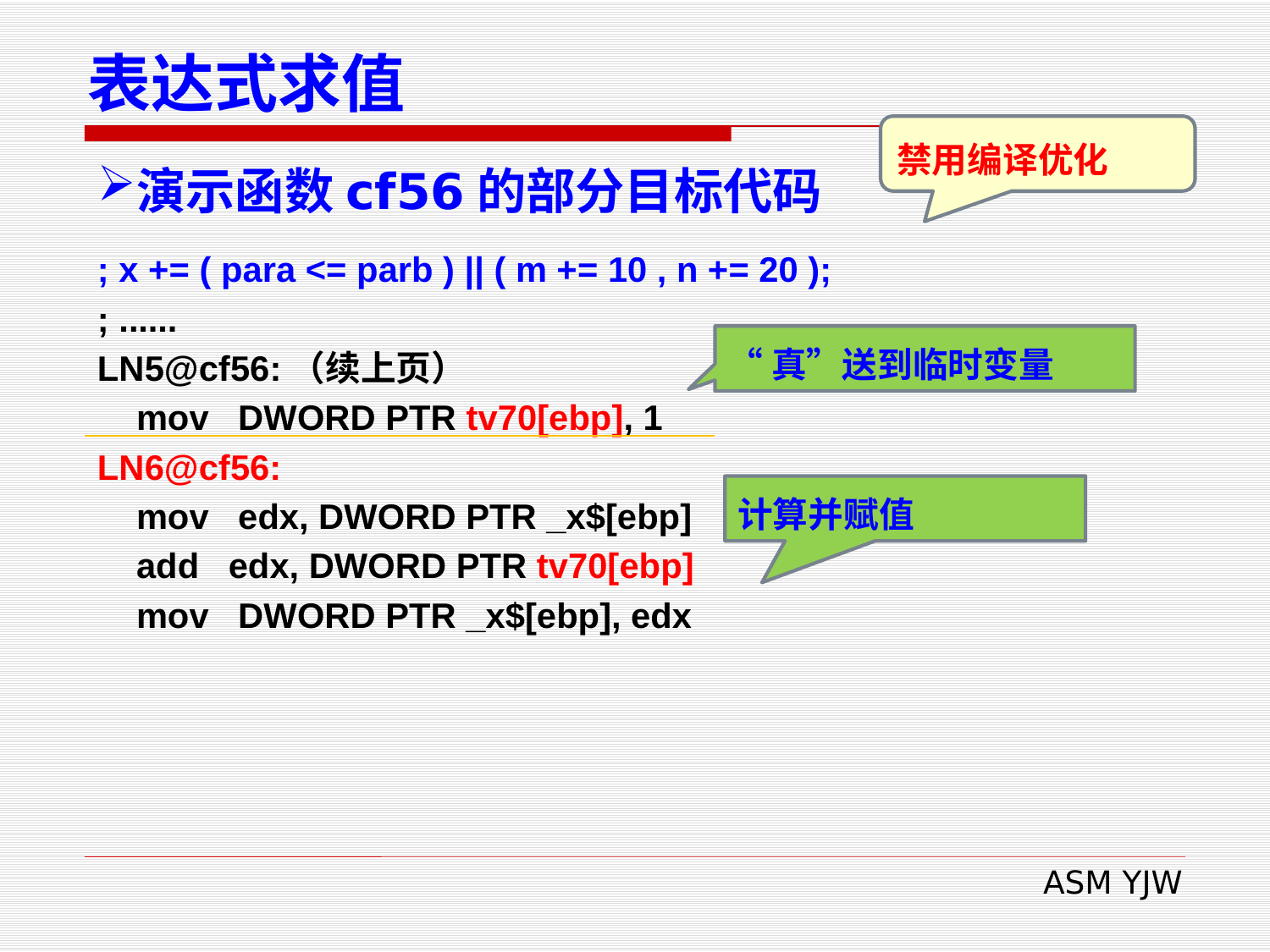

# 表达式求值
禁用编译优化
演示函数cf56的部分目标代码
; x += ( para <= parb ) || ( m += 10 , n += 20 );
; ......
LN5@cf56:（续上页）
    mov   DWORD PTR tv70[ebp], 1
LN6@cf56:
    mov   edx, DWORD PTR _x$[ebp]
    add   edx, DWORD PTR tv70[ebp]
    mov   DWORD PTR _x$[ebp], edx
“真”送到临时变量
计算并赋值